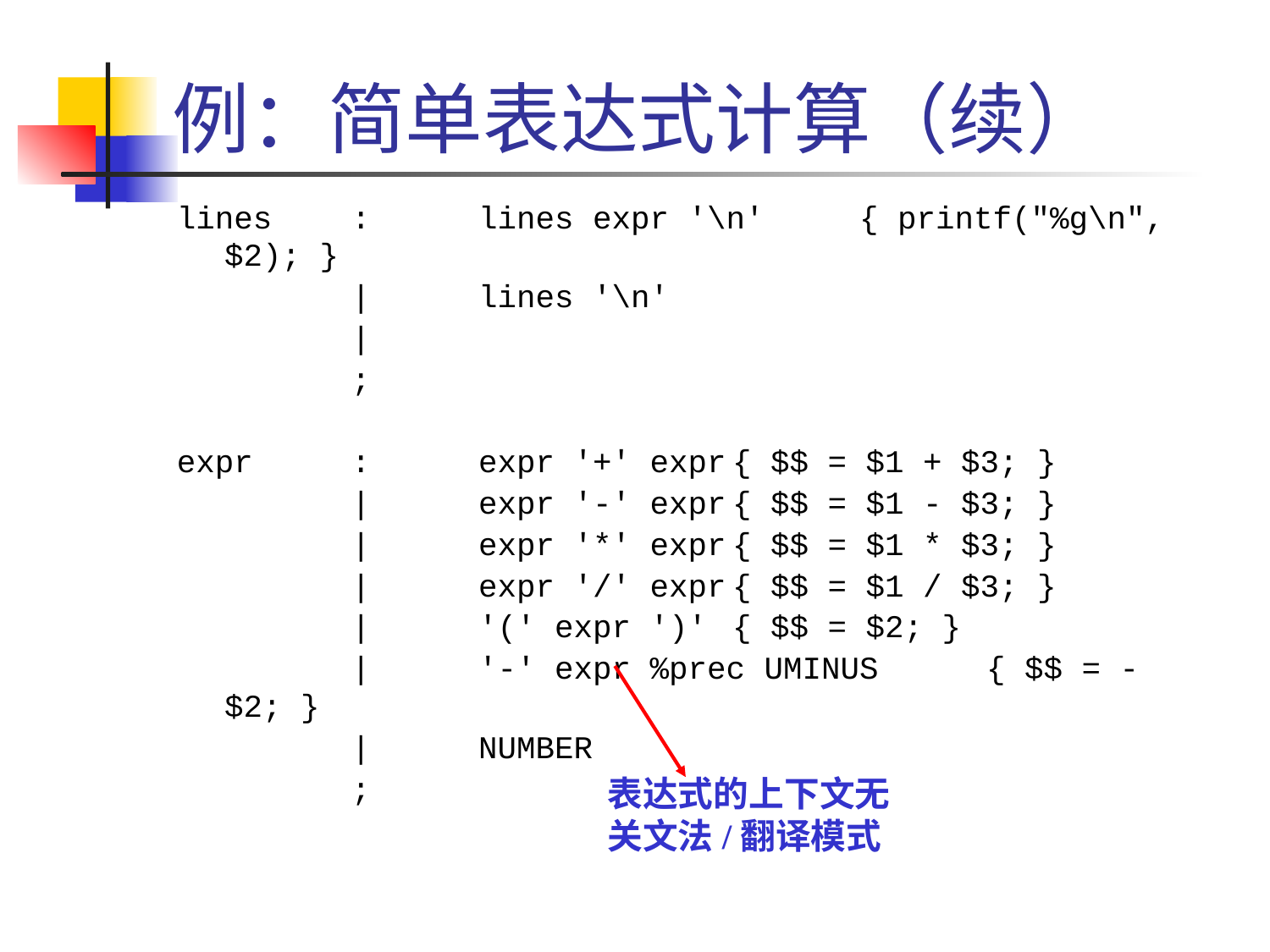

# 例：简单表达式计算（续）
lines	:	lines expr '\n'	{ printf("%g\n", $2); }
		|	lines '\n'
		|
		;

expr	:	expr '+' expr	{ $$ = $1 + $3; }
		|	expr '-' expr	{ $$ = $1 - $3; }
		|	expr '*' expr	{ $$ = $1 * $3; }
		|	expr '/' expr	{ $$ = $1 / $3; }
		|	'(' expr ')'	{ $$ = $2; }
		|	'-' expr %prec UMINUS	{ $$ = -$2; }
		|	NUMBER
		;

表达式的上下文无关文法/翻译模式